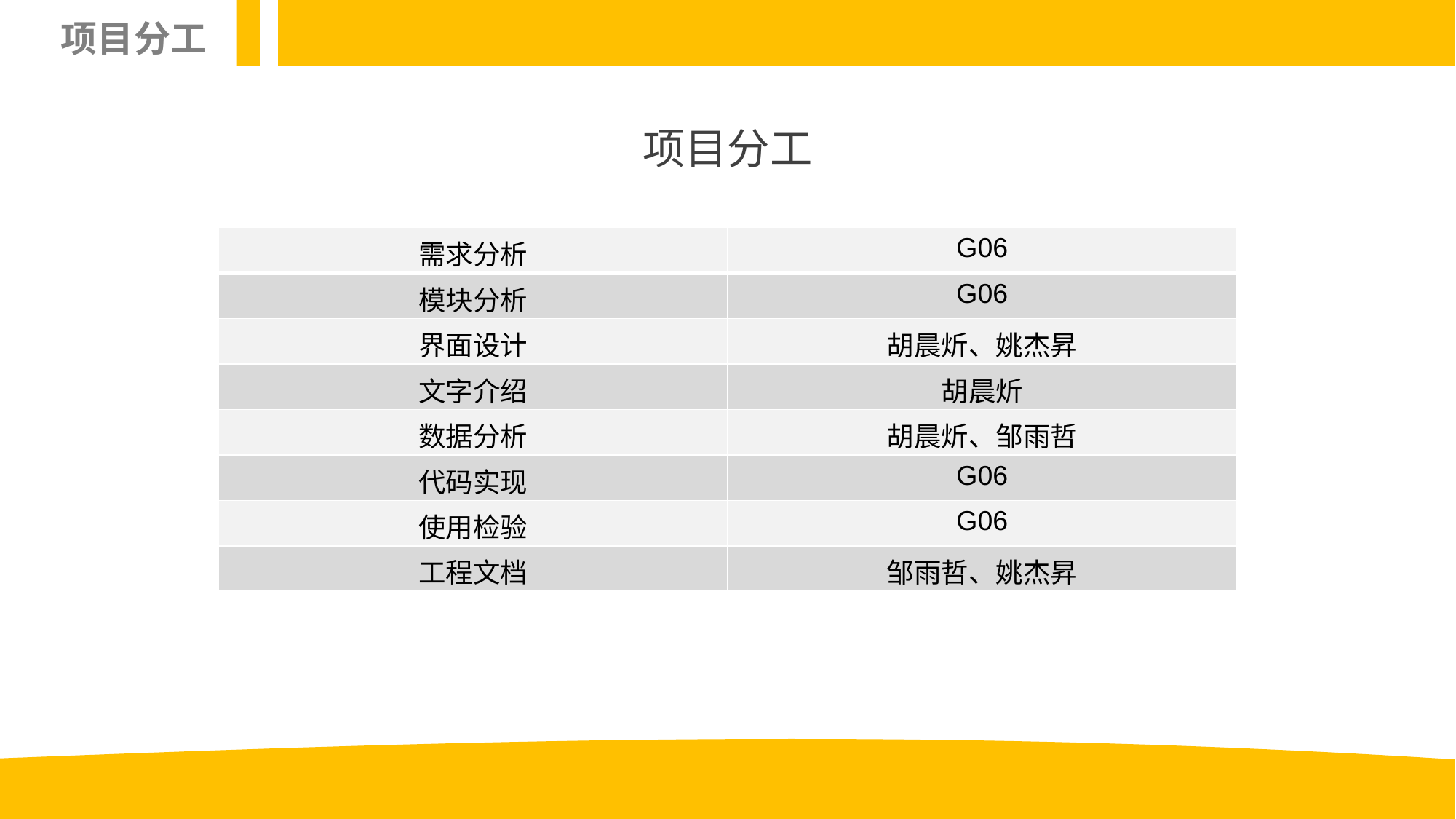

项目分工
项目分工
| 需求分析 | G06 |
| --- | --- |
| 模块分析 | G06 |
| 界面设计 | 胡晨炘、姚杰昇 |
| 文字介绍 | 胡晨炘 |
| 数据分析 | 胡晨炘、邹雨哲 |
| 代码实现 | G06 |
| 使用检验 | G06 |
| 工程文档 | 邹雨哲、姚杰昇 |